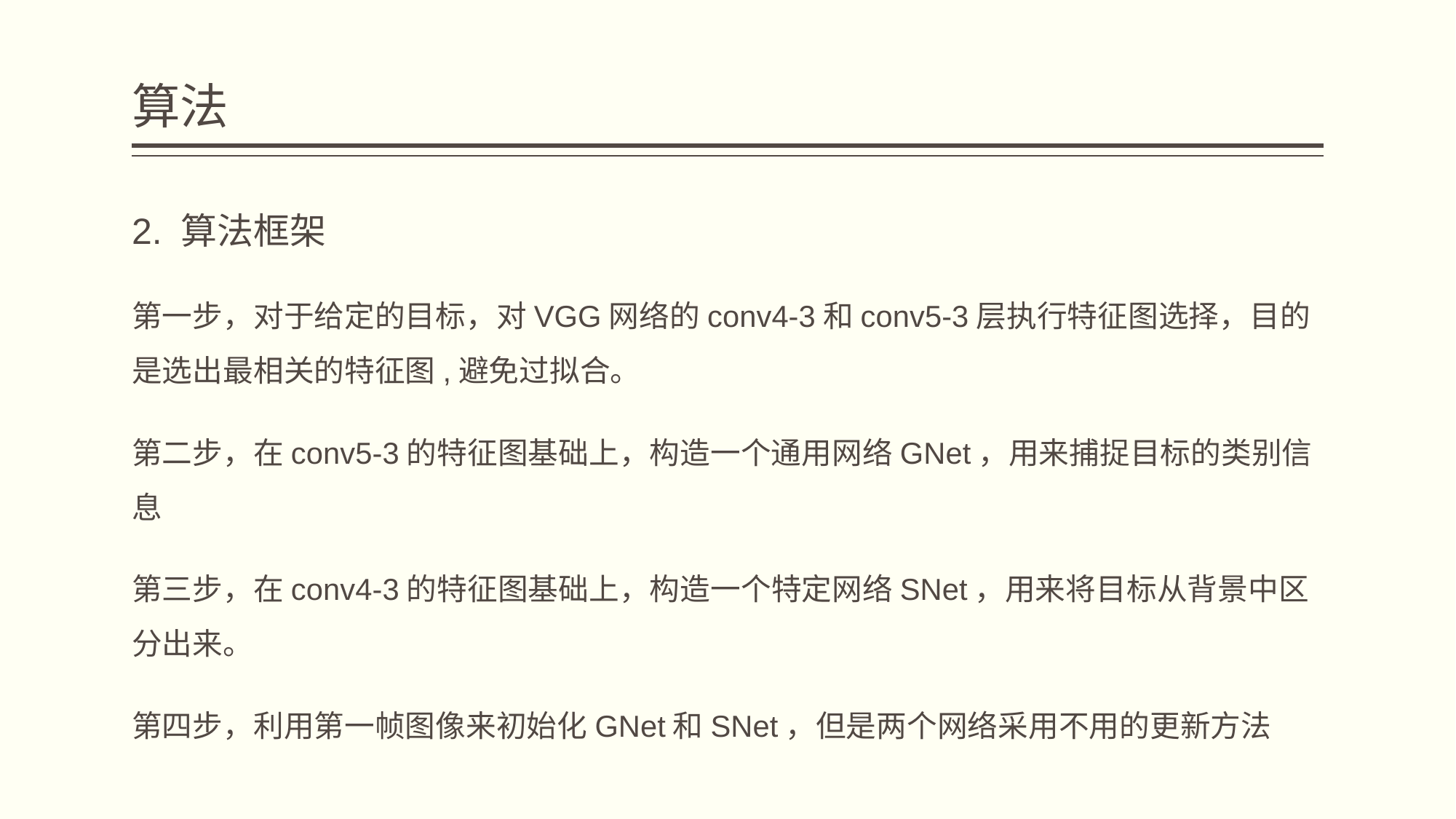

# 算法
2. 算法框架
第一步，对于给定的目标，对VGG网络的conv4-3和conv5-3层执行特征图选择，目的是选出最相关的特征图,避免过拟合。
第二步，在conv5-3的特征图基础上，构造一个通用网络GNet，用来捕捉目标的类别信息
第三步，在conv4-3的特征图基础上，构造一个特定网络SNet，用来将目标从背景中区分出来。
第四步，利用第一帧图像来初始化GNet和SNet，但是两个网络采用不用的更新方法